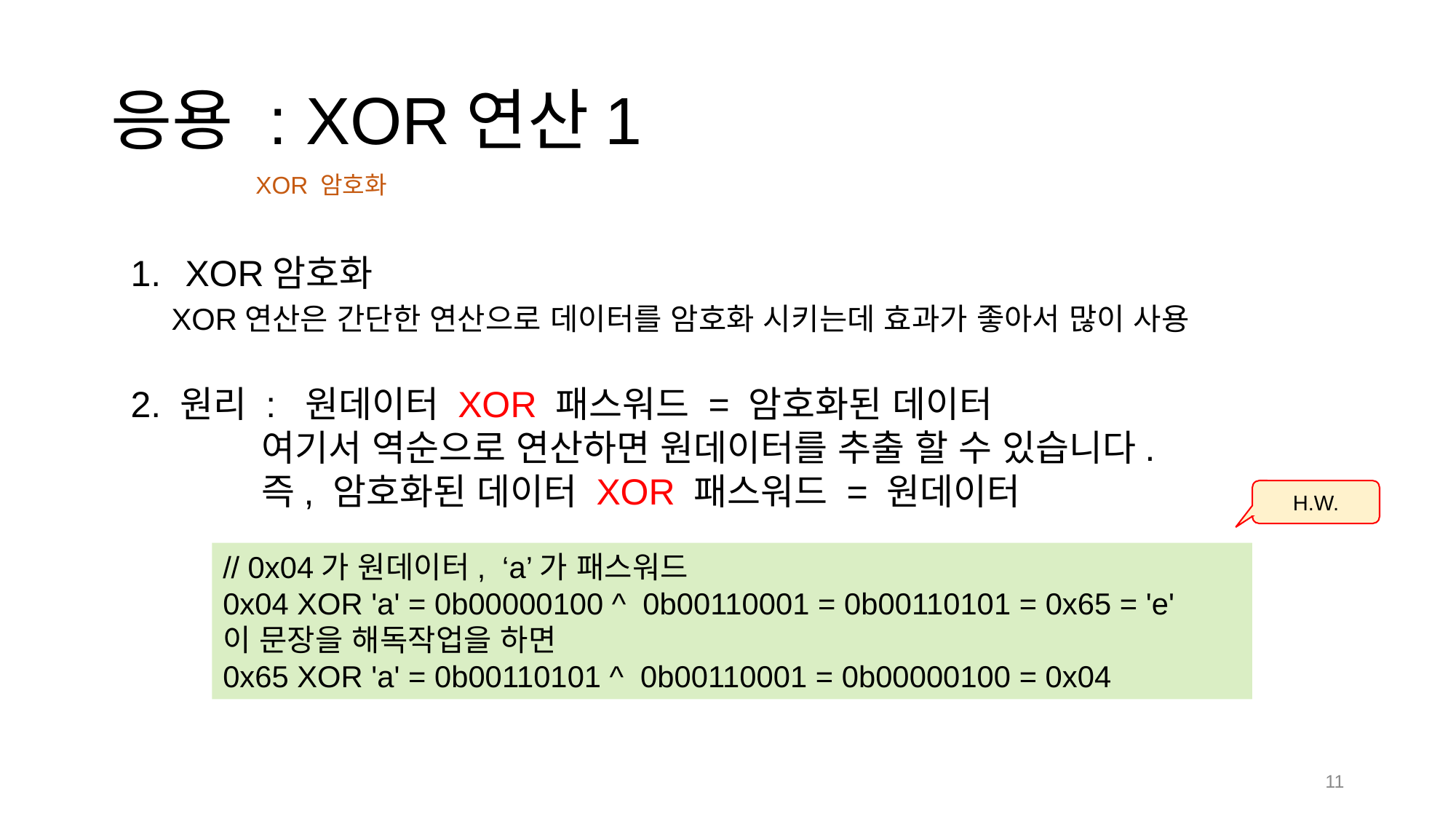

# 응용 : XOR연산1
XOR 암호화
XOR암호화
    XOR연산은 간단한 연산으로 데이터를 암호화 시키는데 효과가 좋아서 많이 사용

2. 원리 :  원데이터 XOR 패스워드 = 암호화된 데이터
            여기서 역순으로 연산하면 원데이터를 추출 할 수 있습니다.
            즉, 암호화된 데이터 XOR 패스워드 = 원데이터
H.W.
// 0x04가 원데이터,  ‘a’가 패스워드
0x04 XOR 'a' = 0b00000100 ^  0b00110001 = 0b00110101 = 0x65 = 'e'
이 문장을 해독작업을 하면
0x65 XOR 'a' = 0b00110101 ^  0b00110001 = 0b00000100 = 0x04
11